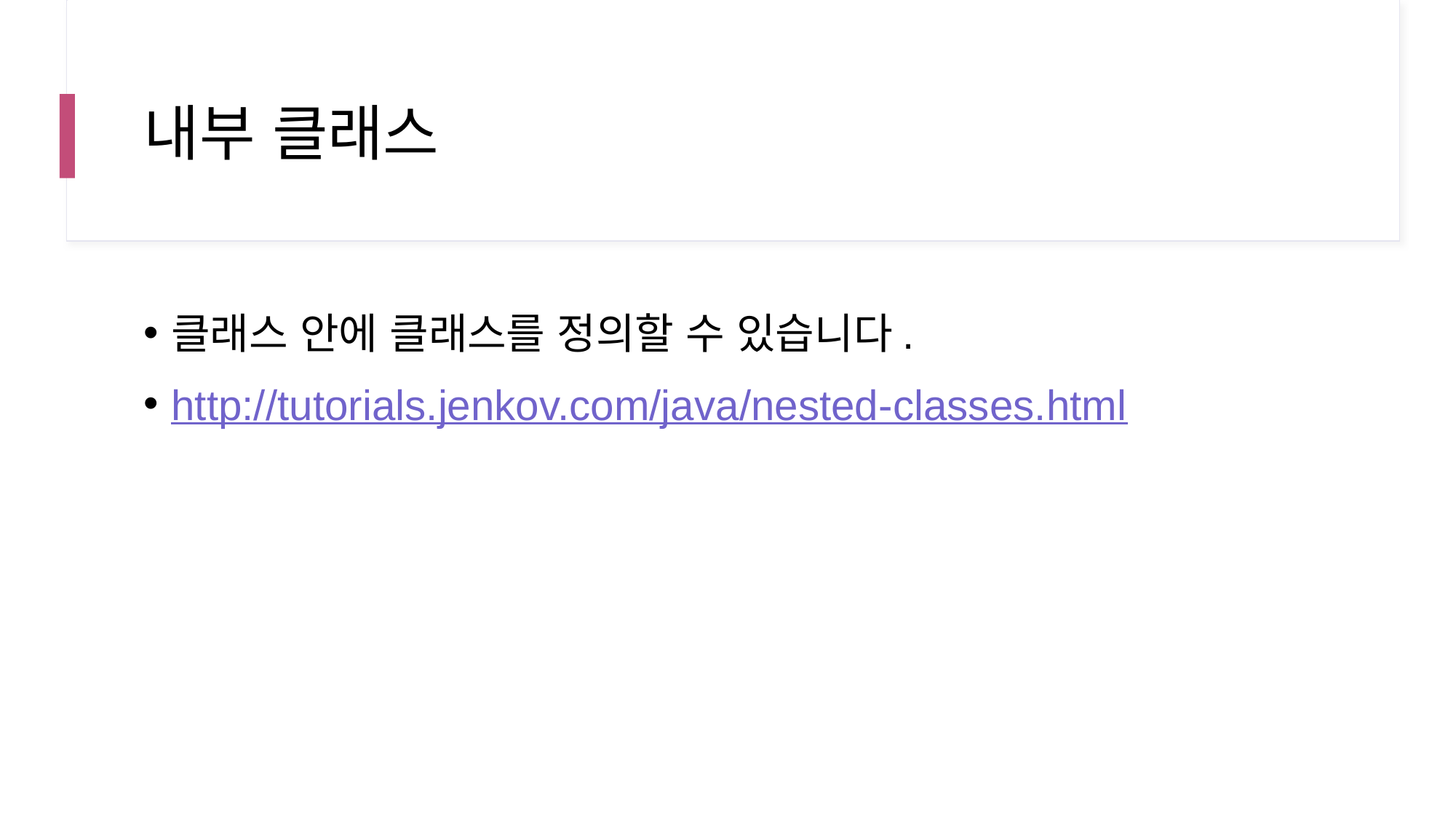

# 내부 클래스
클래스 안에 클래스를 정의할 수 있습니다.
http://tutorials.jenkov.com/java/nested-classes.html